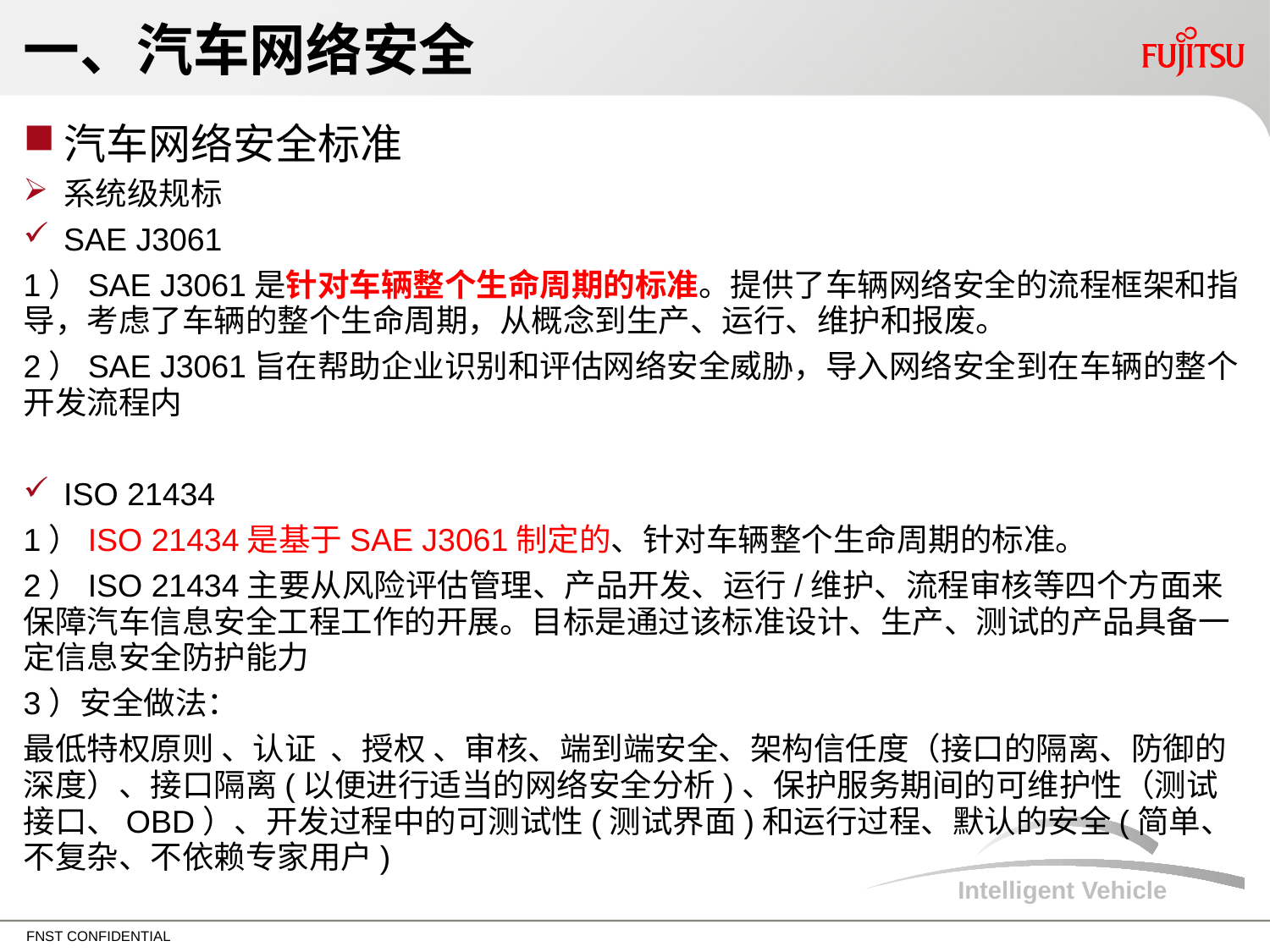

# 一、汽车网络安全
汽车网络安全标准
系统级规标
SAE J3061
1）SAE J3061是针对车辆整个生命周期的标准。提供了车辆网络安全的流程框架和指导，考虑了车辆的整个生命周期，从概念到生产、运行、维护和报废。
2）SAE J3061旨在帮助企业识别和评估网络安全威胁，导入网络安全到在车辆的整个开发流程内

ISO 21434
1）ISO 21434是基于SAE J3061制定的、针对车辆整个生命周期的标准。
2）ISO 21434主要从风险评估管理、产品开发、运行/维护、流程审核等四个方面来保障汽车信息安全工程工作的开展。目标是通过该标准设计、生产、测试的产品具备一定信息安全防护能力
3）安全做法：
最低特权原则 、认证  、授权 、审核、端到端安全、架构信任度（接口的隔离、防御的深度）、接口隔离(以便进行适当的网络安全分析)、保护服务期间的可维护性（测试接口、OBD）、开发过程中的可测试性(测试界面)和运行过程、默认的安全(简单、不复杂、不依赖专家用户)